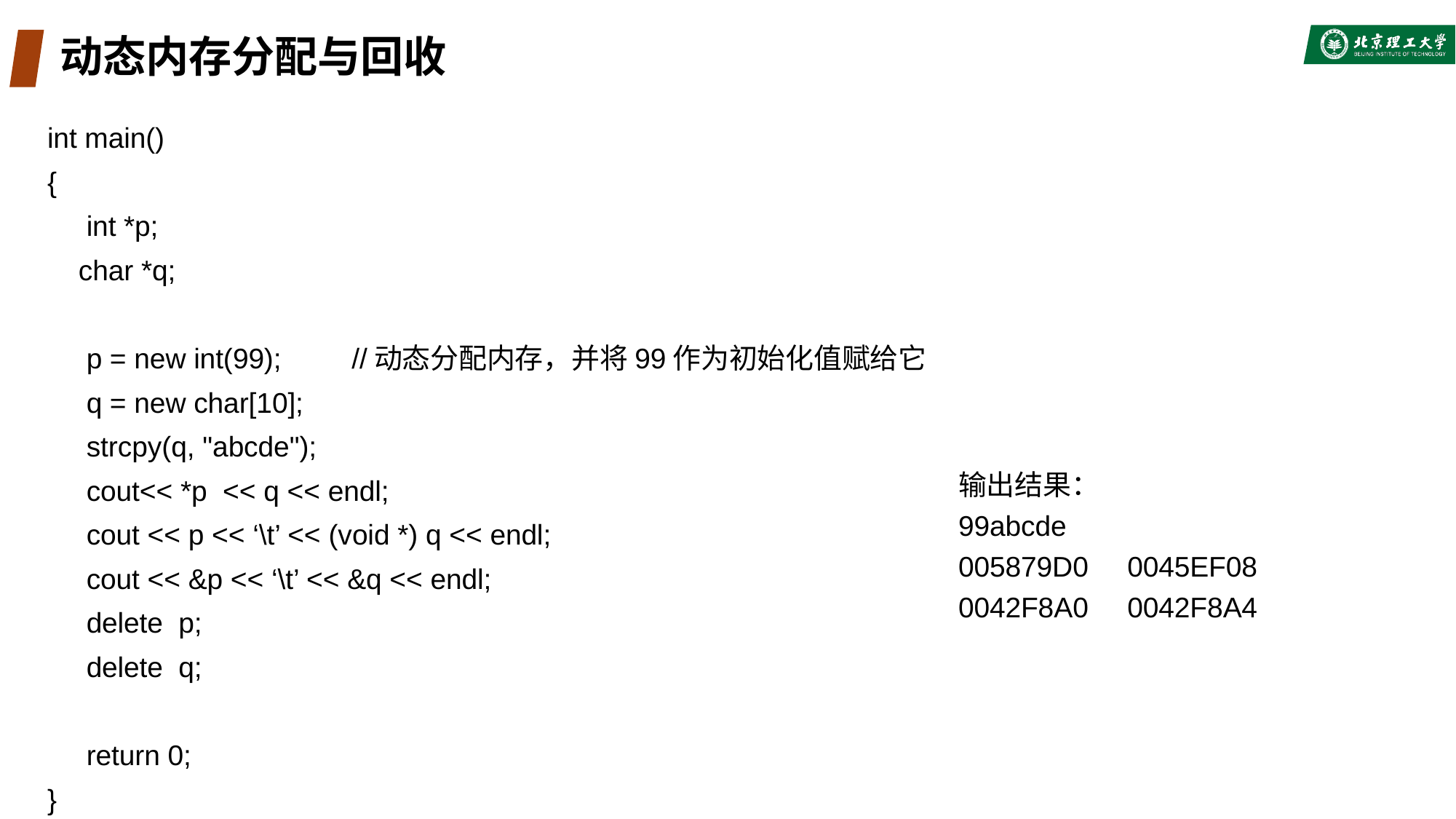

# 动态内存分配与回收
int main()
{
     int *p;
    char *q;

     p = new int(99);         //动态分配内存，并将99作为初始化值赋给它
     q = new char[10];
     strcpy(q, "abcde");
     cout<< *p  << q << endl;
     cout << p << ‘\t’ << (void *) q << endl;
     cout << &p << ‘\t’ << &q << endl;
     delete  p;
     delete  q;

     return 0;
}
输出结果：
99abcde
005879D0     0045EF08
0042F8A0     0042F8A4